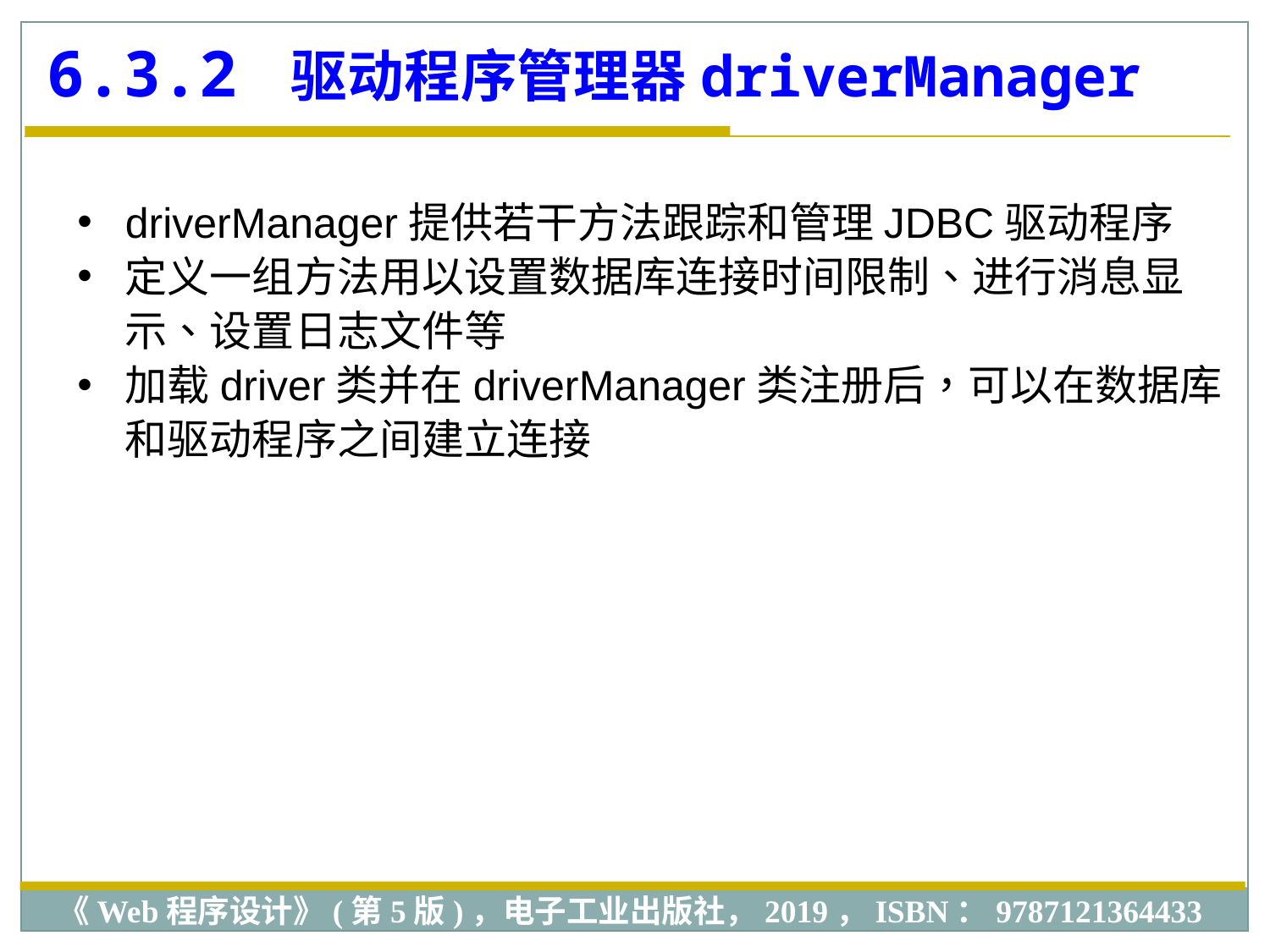

6.3.2 驱动程序管理器driverManager
driverManager提供若干方法跟踪和管理JDBC驱动程序
定义一组方法用以设置数据库连接时间限制、进行消息显示、设置日志文件等
加载driver类并在driverManager类注册后，可以在数据库和驱动程序之间建立连接